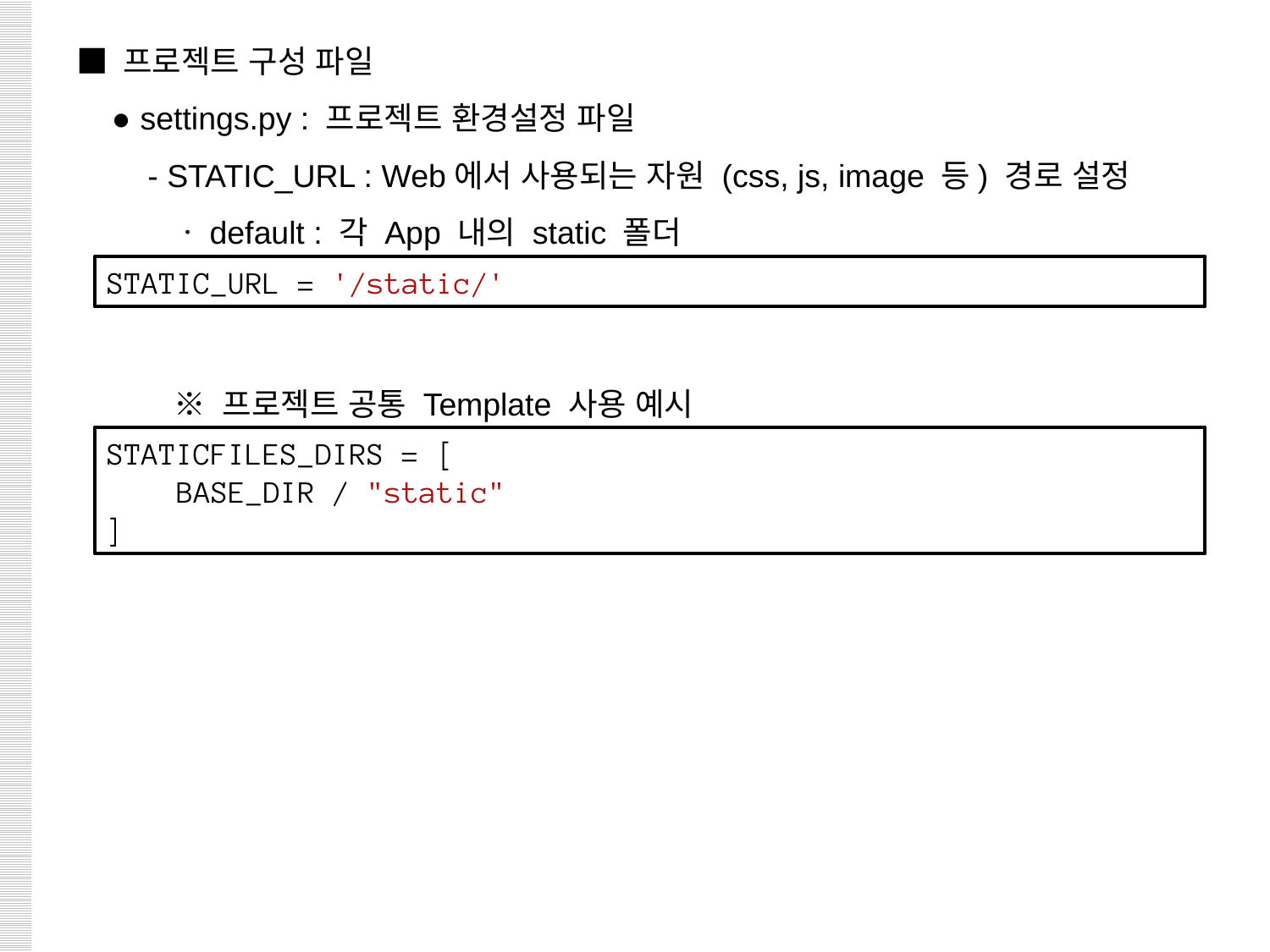

■ 프로젝트 구성 파일
    ● settings.py : 프로젝트 환경설정 파일
        - STATIC_URL : Web에서 사용되는 자원 (css, js, image 등) 경로 설정
          ㆍdefault : 각 App 내의 static 폴더

           ※ 프로젝트 공통 Template 사용 예시
STATIC_URL = '/static/'
STATICFILES_DIRS = [
    BASE_DIR / "static"
]